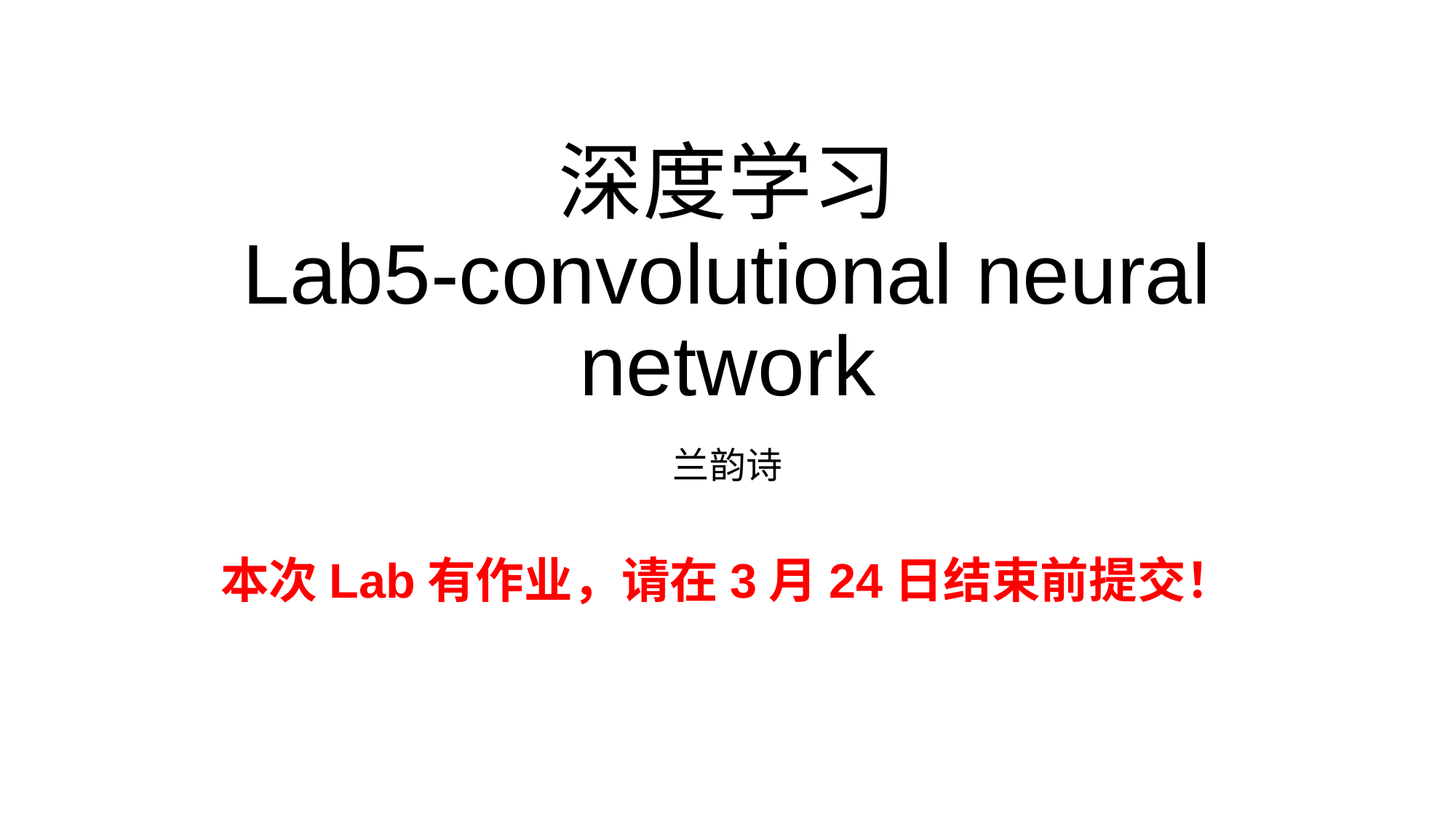

# 深度学习 Lab5-convolutional neural network
兰韵诗

本次Lab有作业，请在3月24日结束前提交！